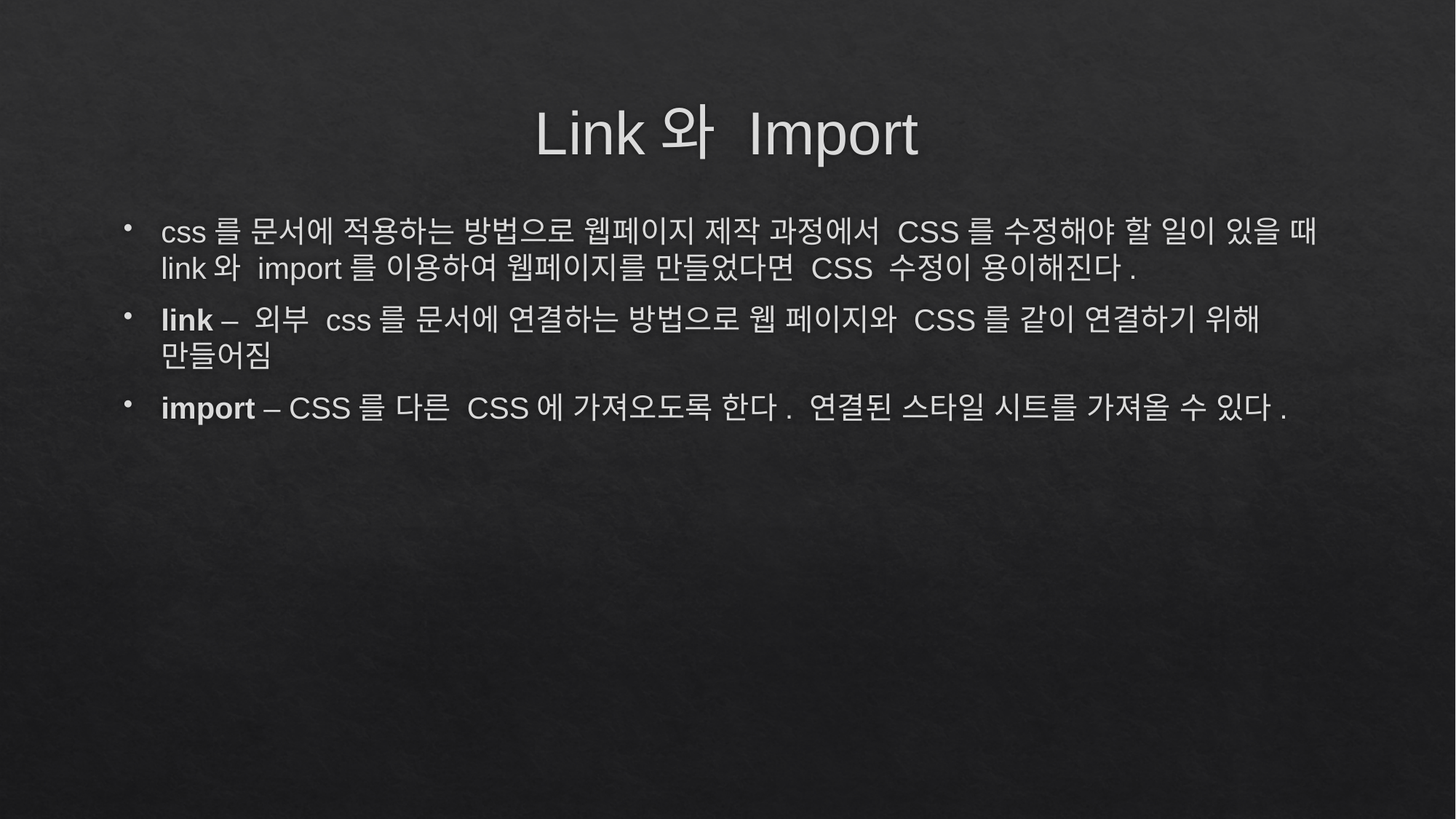

# Link와 Import
css를 문서에 적용하는 방법으로 웹페이지 제작 과정에서 CSS를 수정해야 할 일이 있을 때 link와 import를 이용하여 웹페이지를 만들었다면 CSS 수정이 용이해진다.
link – 외부 css를 문서에 연결하는 방법으로 웹 페이지와 CSS를 같이 연결하기 위해 만들어짐
import – CSS를 다른 CSS에 가져오도록 한다. 연결된 스타일 시트를 가져올 수 있다.